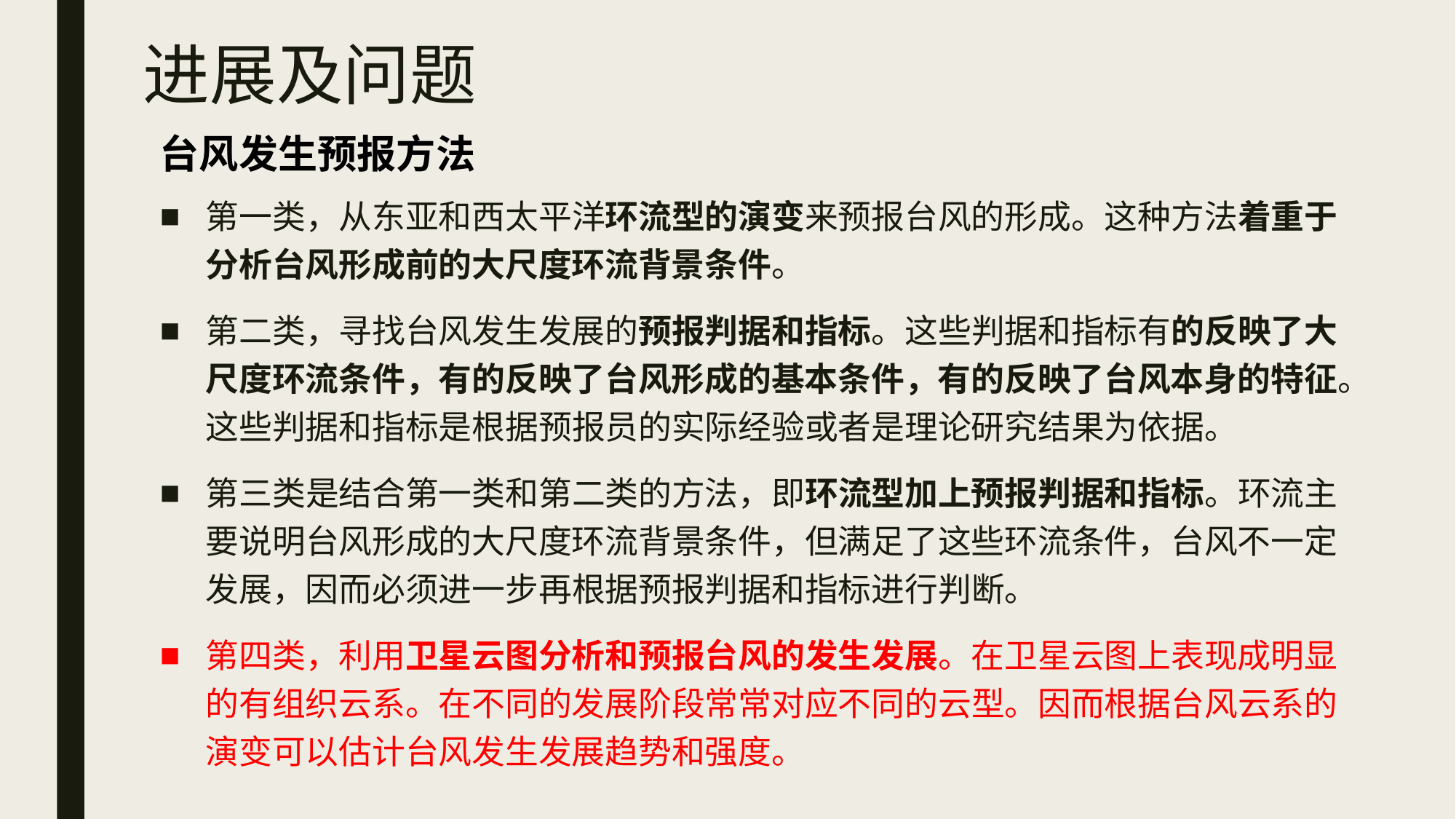

# 进展及问题
台风发生预报方法
第一类，从东亚和西太平洋环流型的演变来预报台风的形成。这种方法着重于分析台风形成前的大尺度环流背景条件。
第二类，寻找台风发生发展的预报判据和指标。这些判据和指标有的反映了大尺度环流条件，有的反映了台风形成的基本条件，有的反映了台风本身的特征。这些判据和指标是根据预报员的实际经验或者是理论研究结果为依据。
第三类是结合第一类和第二类的方法，即环流型加上预报判据和指标。环流主要说明台风形成的大尺度环流背景条件，但满足了这些环流条件，台风不一定发展，因而必须进一步再根据预报判据和指标进行判断。
第四类，利用卫星云图分析和预报台风的发生发展。在卫星云图上表现成明显的有组织云系。在不同的发展阶段常常对应不同的云型。因而根据台风云系的演变可以估计台风发生发展趋势和强度。